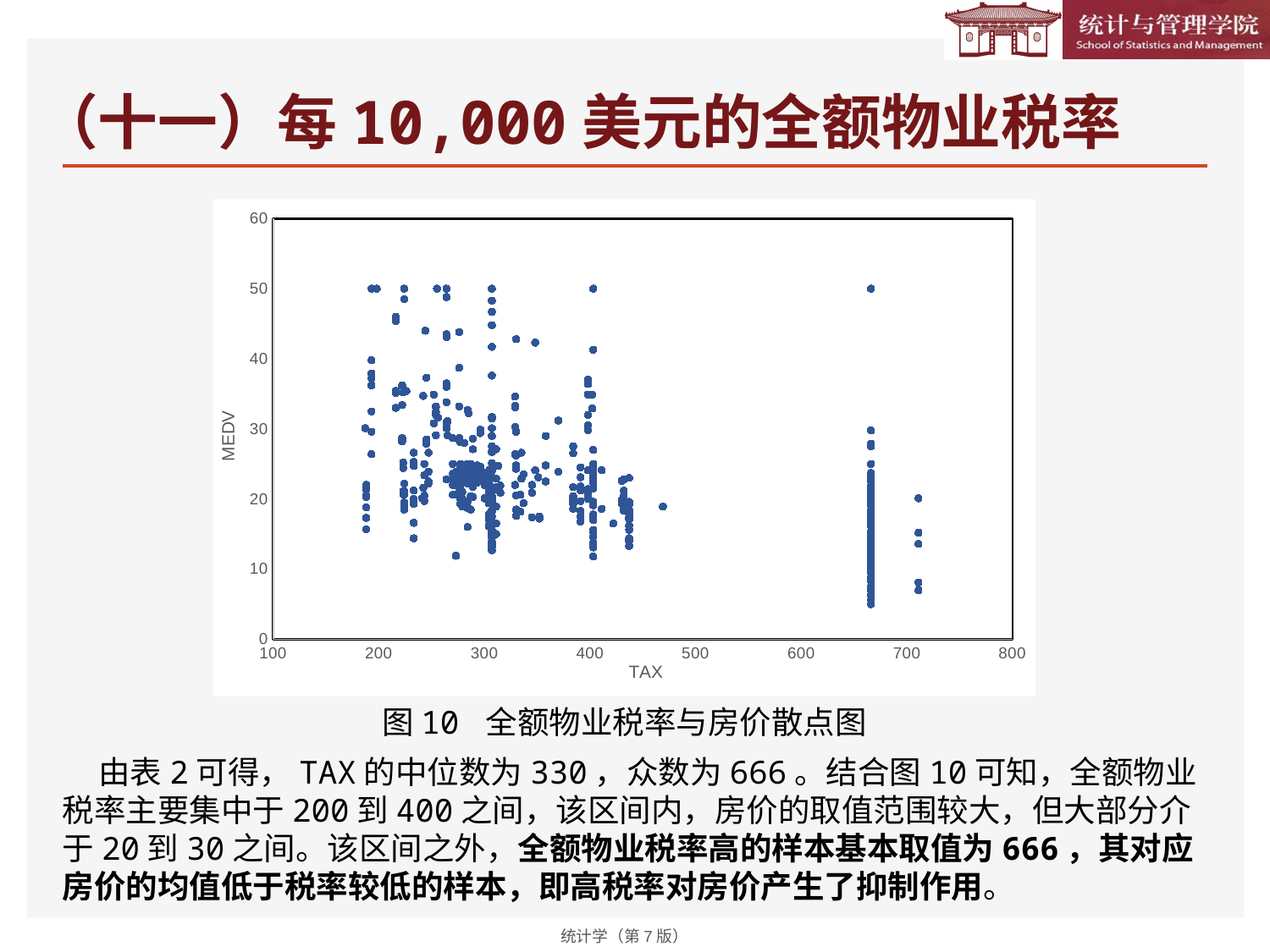

# （十一）每10,000美元的全额物业税率

### Chart

| Category | MEDV |
|---|---|
图10 全额物业税率与房价散点图
    由表2可得，TAX的中位数为330，众数为666。结合图10可知，全额物业税率主要集中于200到400之间，该区间内，房价的取值范围较大，但大部分介于20到30之间。该区间之外，全额物业税率高的样本基本取值为666，其对应房价的均值低于税率较低的样本，即高税率对房价产生了抑制作用。
统计学（第7版）